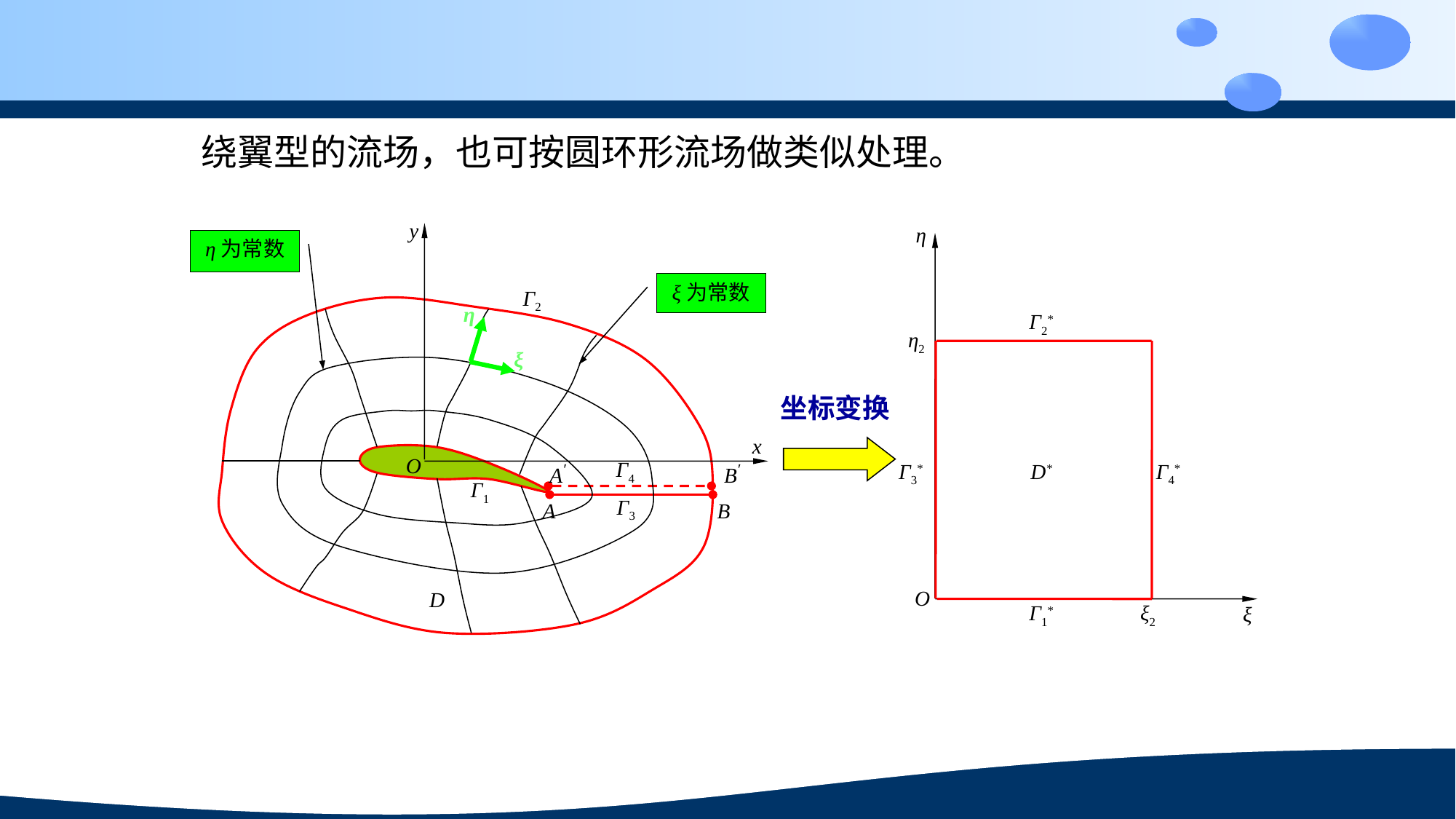

绕翼型的流场，也可按圆环形流场做类似处理。
y
η为常数

ξ为常数
Γ2
η

ξ

x
r1

O
A′
B′
Γ4

Γ1

Γ3
A
B

D
η
Γ2*
η2

Γ3*
D*
Γ4*

O
Γ1*
ξ2
ξ

坐标变换